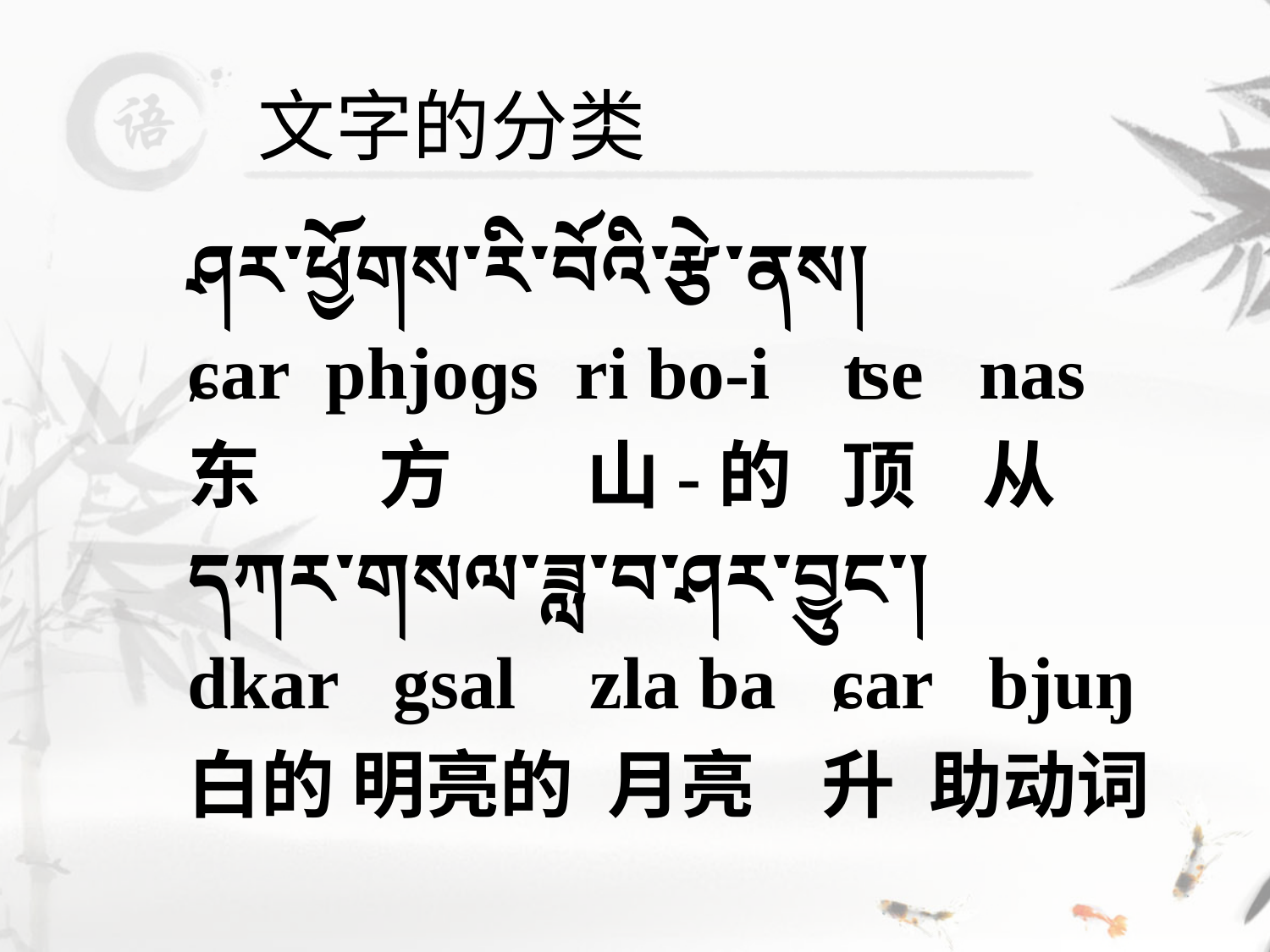

# 文字的分类
ཤར་ཕྱོགས་རི་བོའི་རྩེ་ནས།
ɕar  phjoɡs  ri bo-i    ʦe   nas
东       方        山-的   顶    从
དཀར་གསལ་ཟླ་བ་ཤར་བྱུང་།
dkar   gsal    zla ba   ɕar   bjuŋ
白的 明亮的  月亮    升  助动词